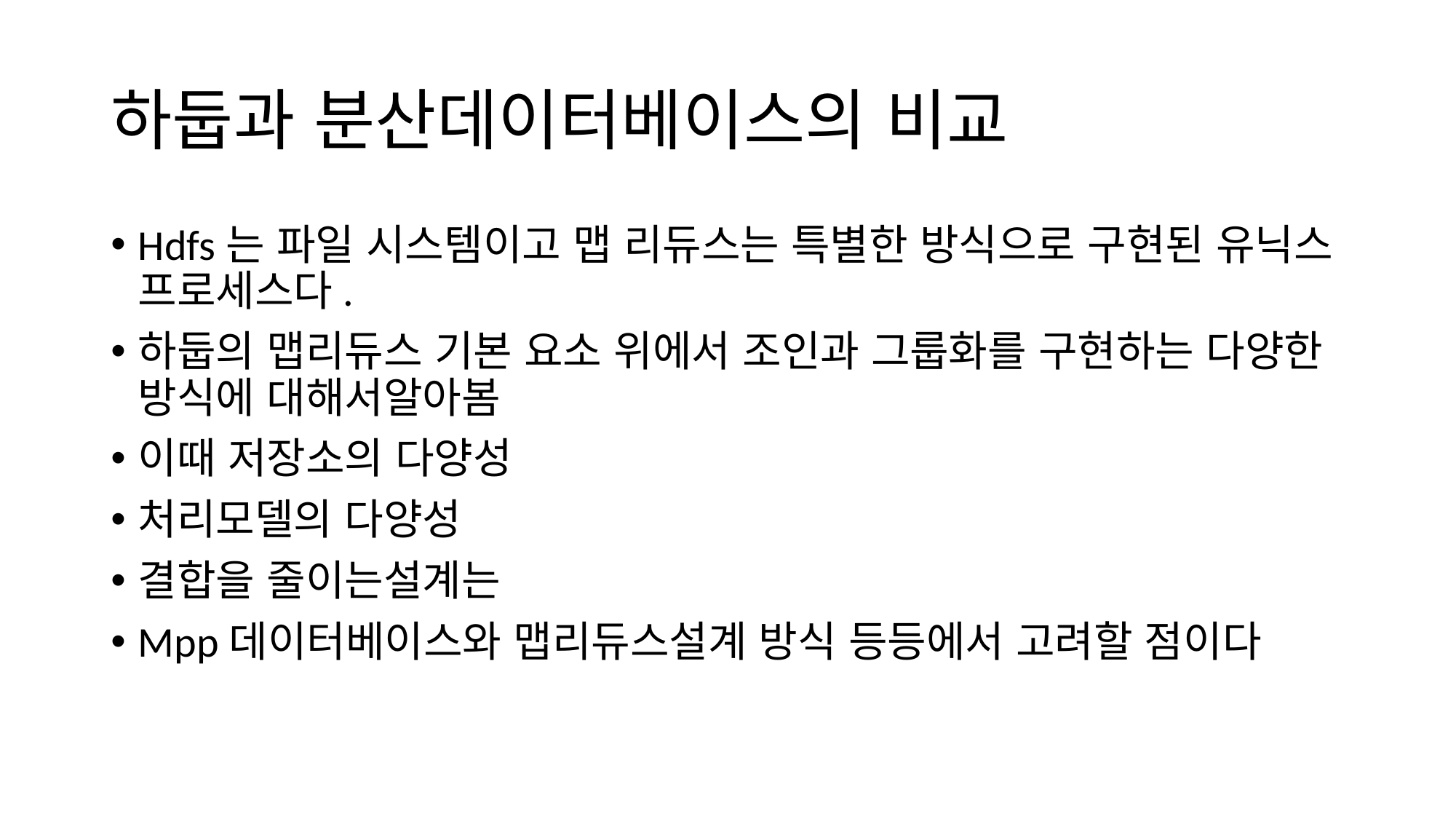

# 하둡과 분산데이터베이스의 비교
Hdfs는 파일 시스템이고 맵 리듀스는 특별한 방식으로 구현된 유닉스 프로세스다.
하둡의 맵리듀스 기본 요소 위에서 조인과 그룹화를 구현하는 다양한 방식에 대해서알아봄
이때 저장소의 다양성
처리모델의 다양성
결합을 줄이는설계는
Mpp데이터베이스와 맵리듀스설계 방식 등등에서 고려할 점이다